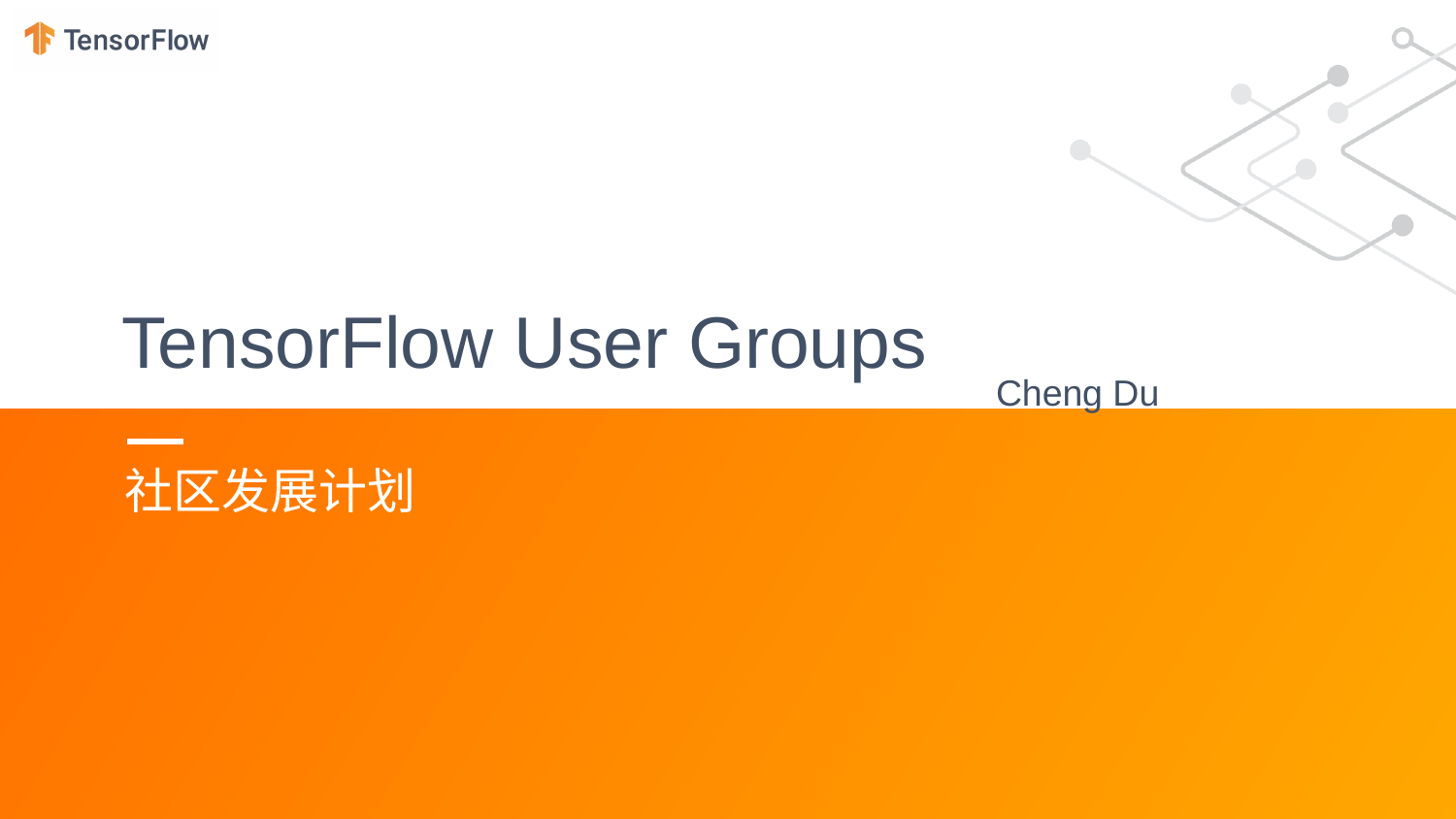

# TensorFlow User Groups
Cheng Du
社区发展计划